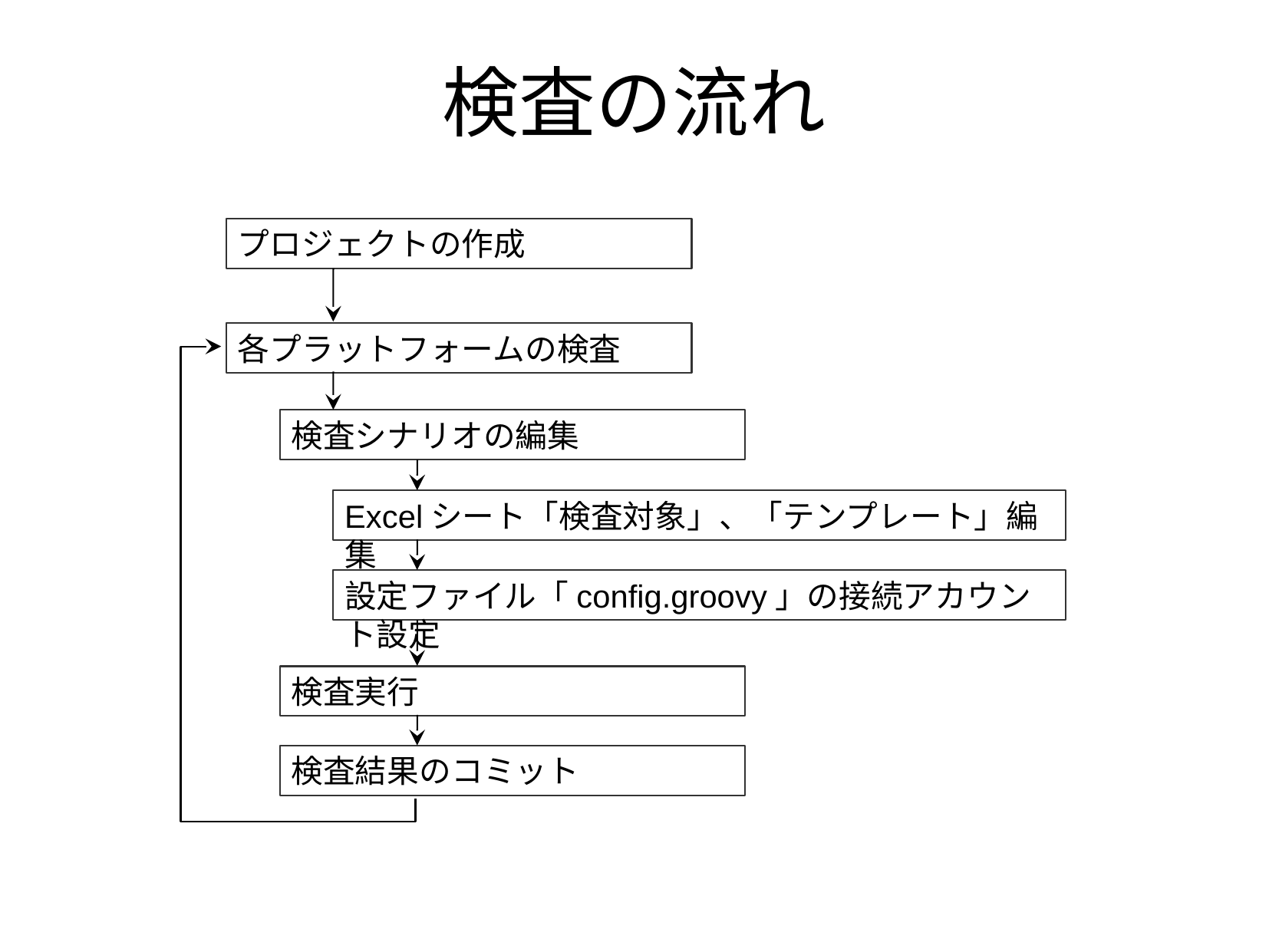

検査の流れ
プロジェクトの作成

各プラットフォームの検査

検査シナリオの編集

Excelシート「検査対象」、「テンプレート」編集

設定ファイル「config.groovy」の接続アカウント設定

検査実行

検査結果のコミット